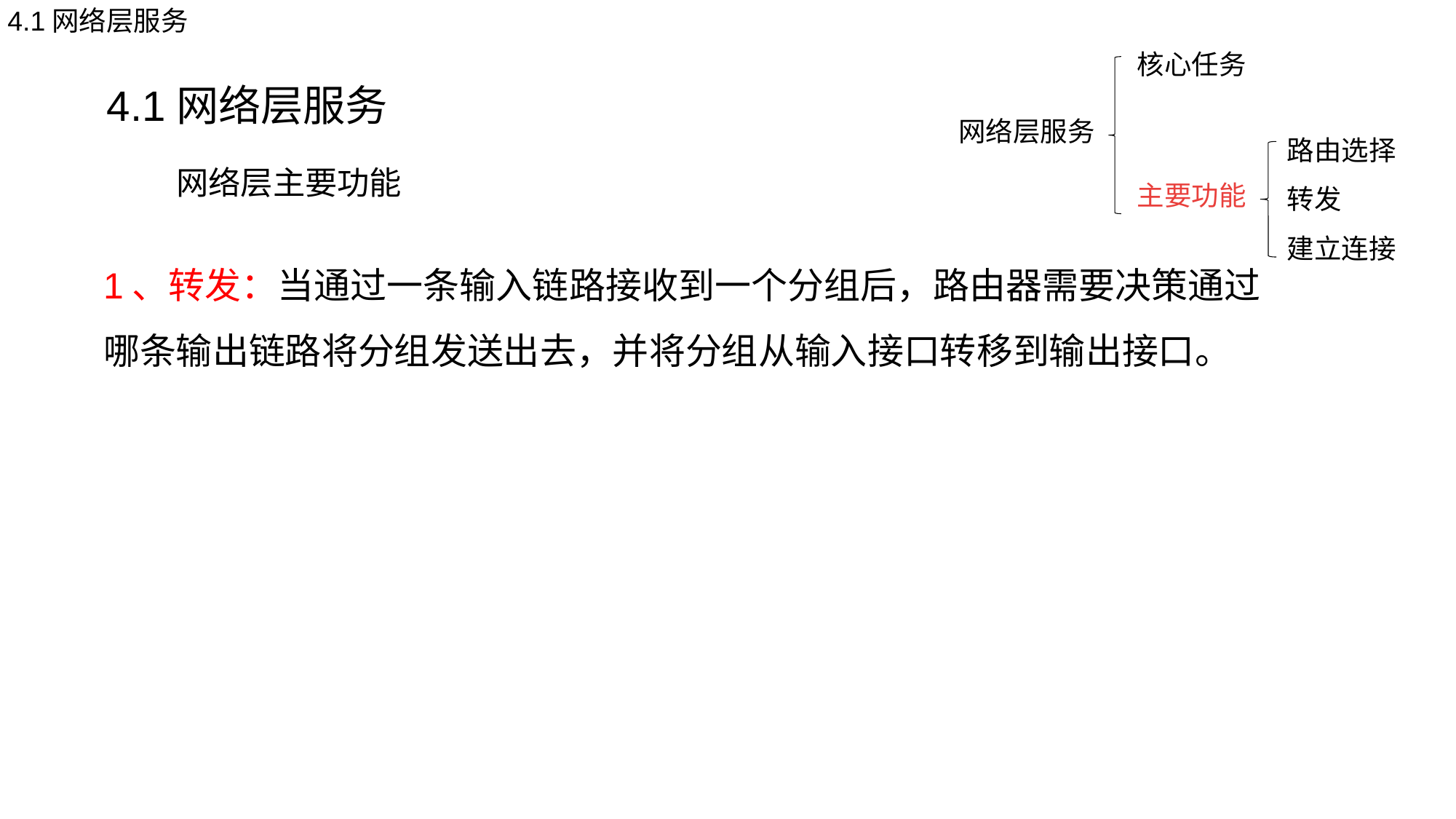

4.1网络层服务
核心任务

主要功能

4.1网络层服务
网络层服务
路由选择
转发
建立连接

网络层主要功能
1、转发：当通过一条输入链路接收到一个分组后，路由器需要决策通过 哪条输出链路将分组发送出去，并将分组从输入接口转移到输出接口。